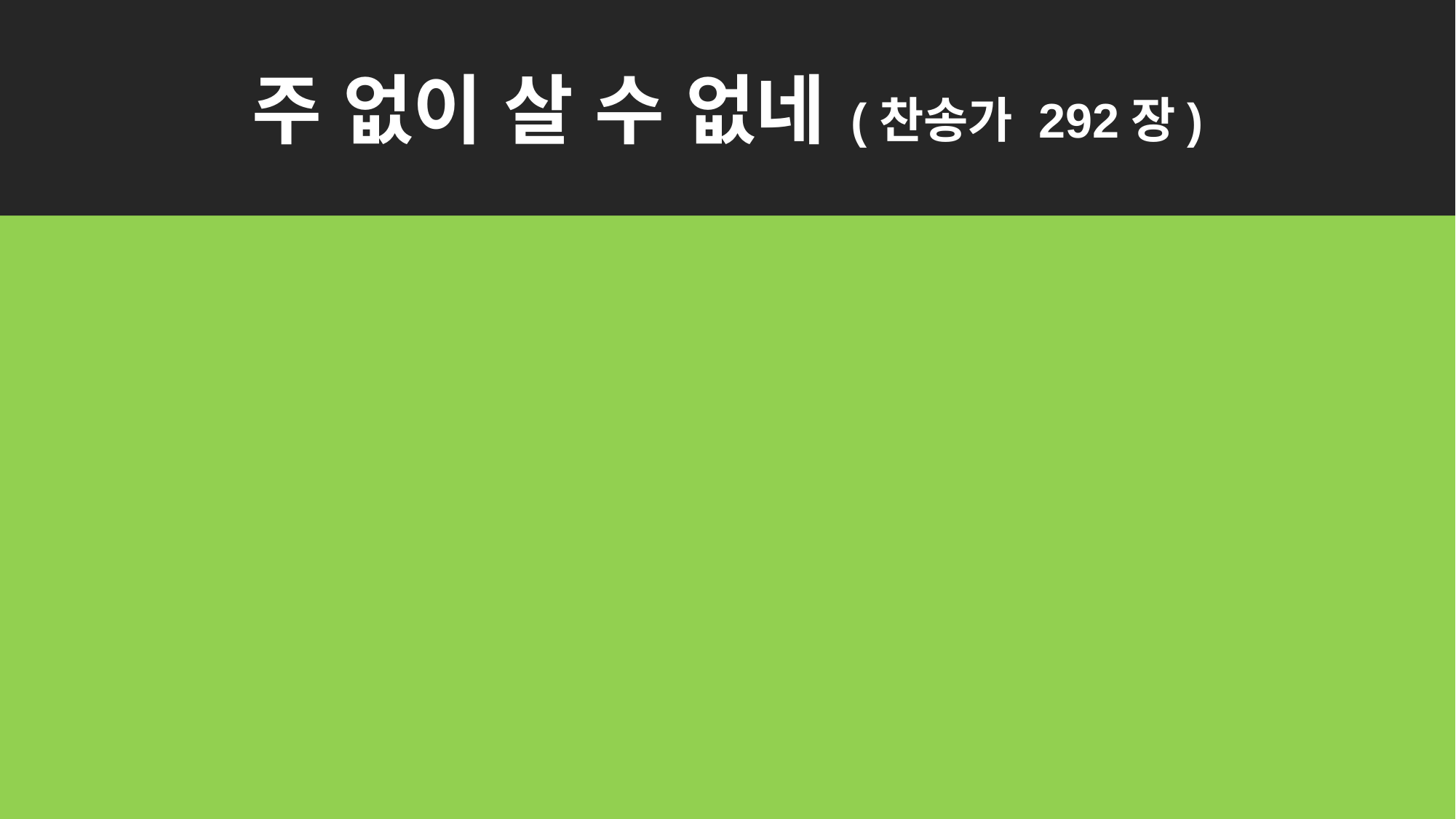

주 없이 살 수 없네 (찬송가 292장)